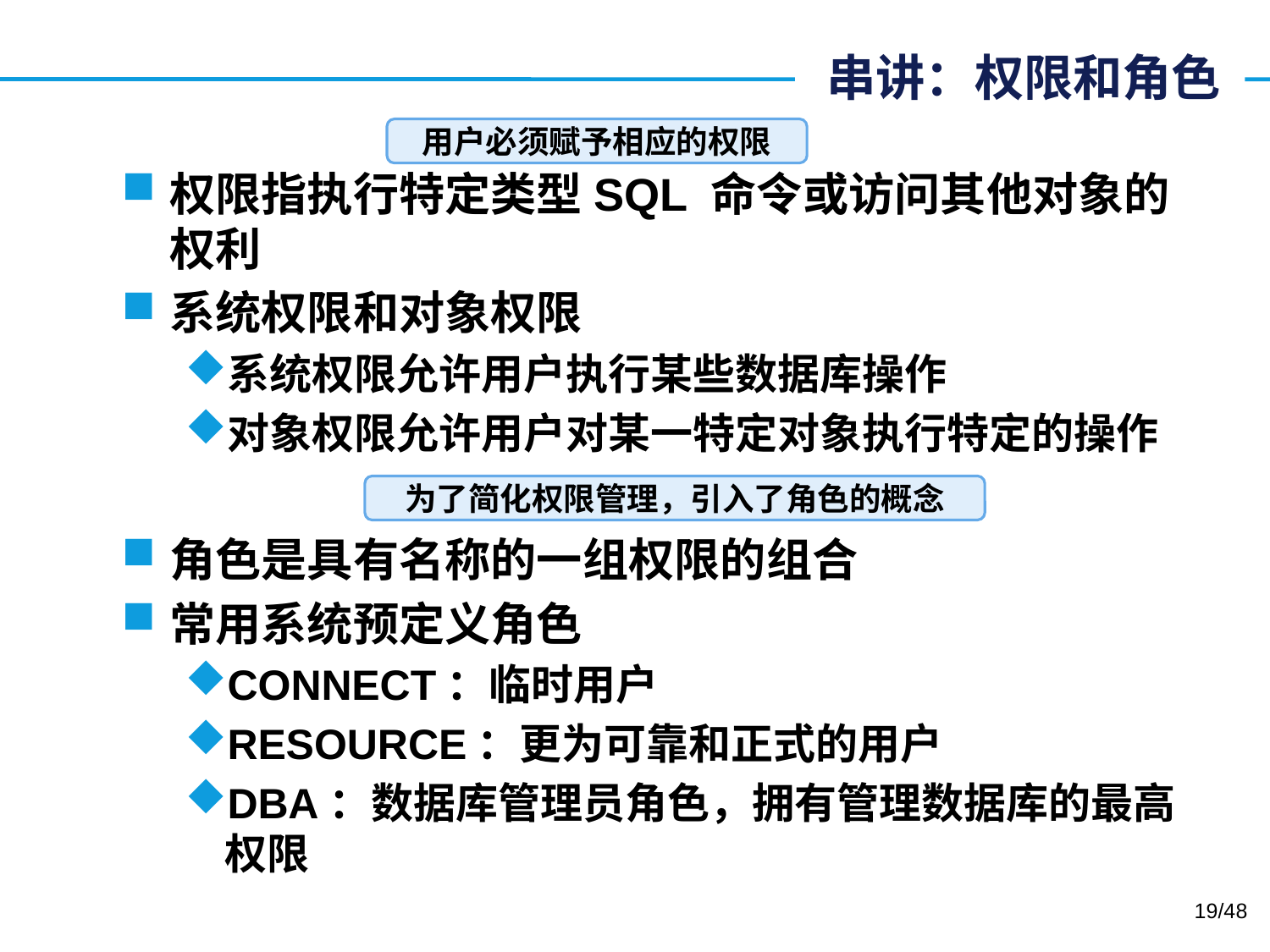

# 串讲：权限和角色
用户必须赋予相应的权限
权限指执行特定类型SQL 命令或访问其他对象的权利
系统权限和对象权限
系统权限允许用户执行某些数据库操作
对象权限允许用户对某一特定对象执行特定的操作

角色是具有名称的一组权限的组合
常用系统预定义角色
CONNECT：临时用户
RESOURCE：更为可靠和正式的用户
DBA：数据库管理员角色，拥有管理数据库的最高权限
为了简化权限管理，引入了角色的概念
19/48